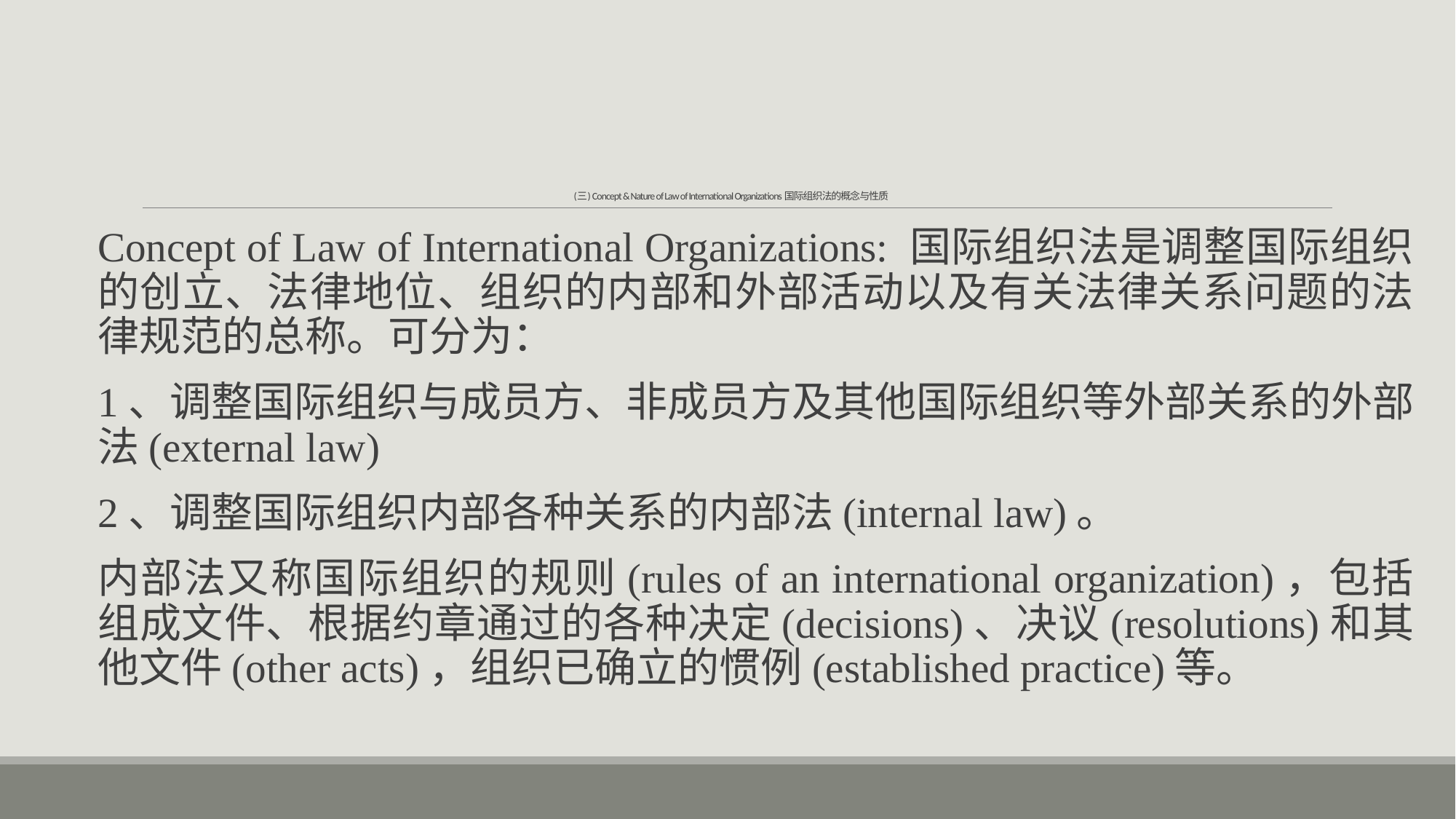

# (三) Concept & Nature of Law of International Organizations 国际组织法的概念与性质
Concept of Law of International Organizations: 国际组织法是调整国际组织的创立、法律地位、组织的内部和外部活动以及有关法律关系问题的法律规范的总称。可分为：
1、调整国际组织与成员方、非成员方及其他国际组织等外部关系的外部法(external law)
2、调整国际组织内部各种关系的内部法(internal law)。
内部法又称国际组织的规则(rules of an international organization)，包括组成文件、根据约章通过的各种决定(decisions)、决议(resolutions)和其他文件(other acts)，组织已确立的惯例(established practice)等。